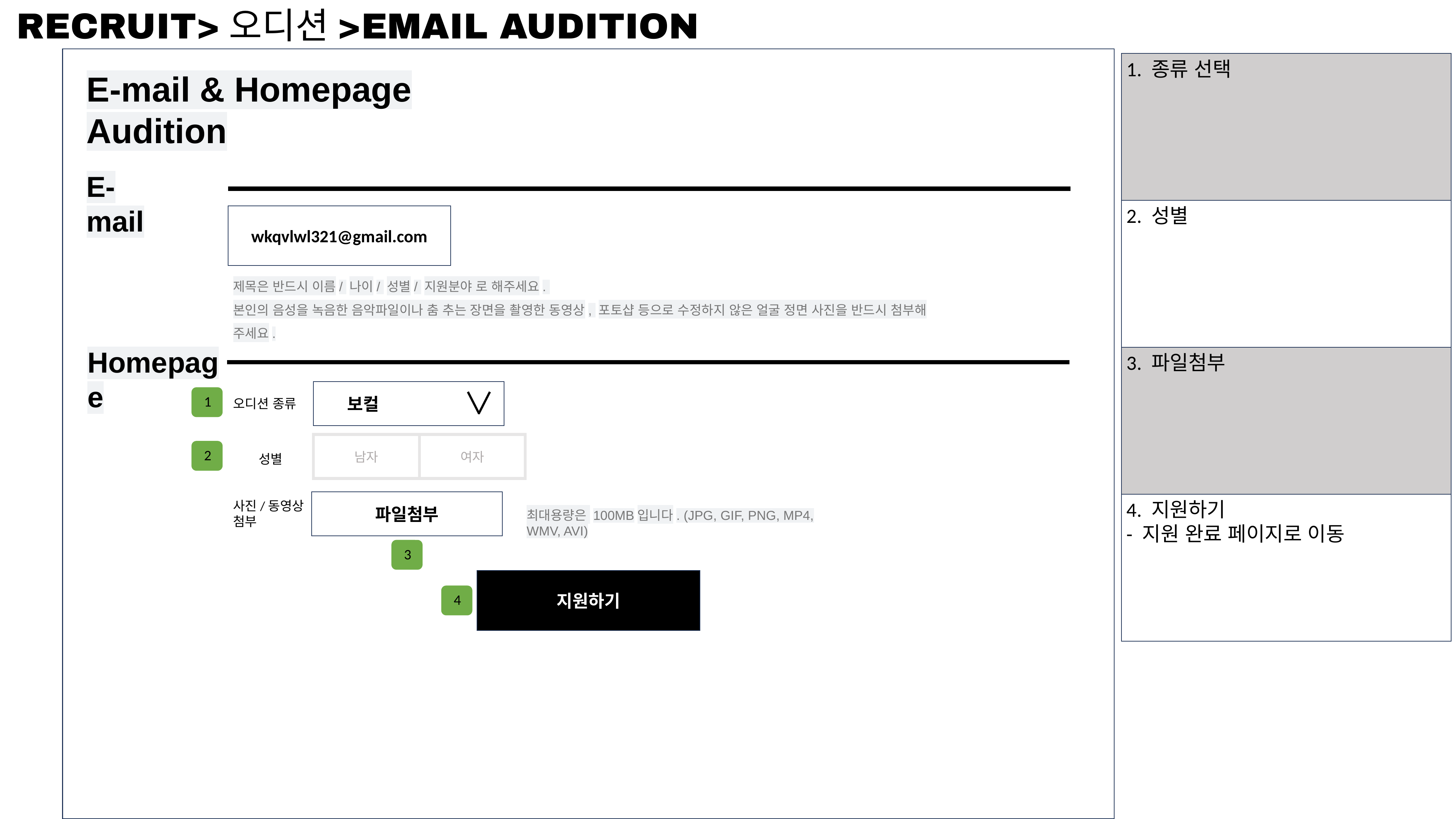

RECRUIT>오디션>EMAIL AUDITION

1. 종류 선택
E-mail & Homepage Audition
E-mail

2. 성별
wkqvlwl321@gmail.com
제목은 반드시 이름/ 나이/ 성별/ 지원분야 로 해주세요.
본인의 음성을 녹음한 음악파일이나 춤 추는 장면을 촬영한 동영상, 포토샵 등으로 수정하지 않은 얼굴 정면 사진을 반드시 첨부해 주세요.
Homepage

3. 파일첨부
     보컬

1
오디션 종류
여자
남자

2
성별
파일첨부

4. 지원하기
- 지원 완료 페이지로 이동
사진/동영상 첨부
최대용량은 100MB입니다. (JPG, GIF, PNG, MP4, WMV, AVI)

3
지원하기

4